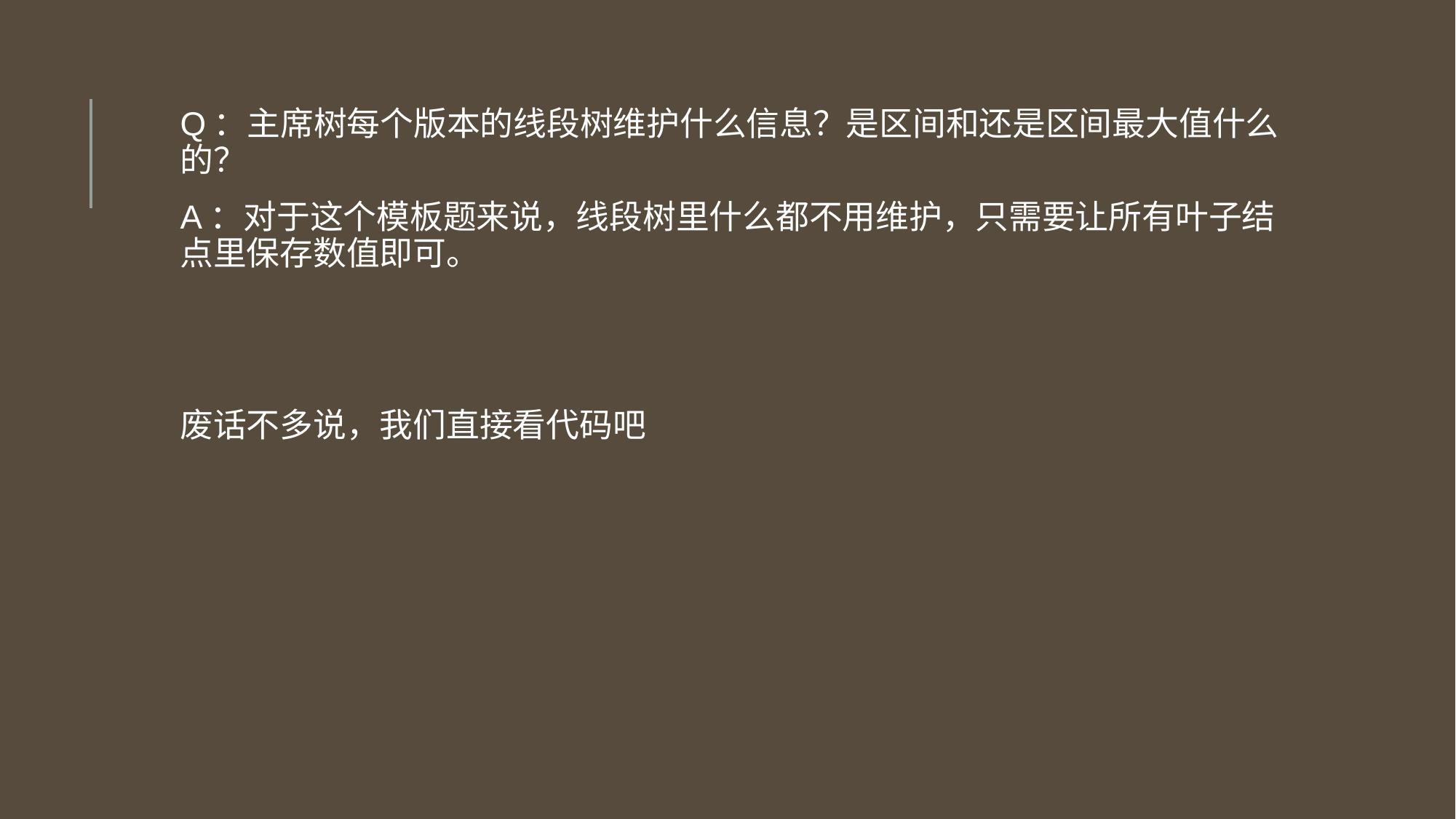

Q：主席树每个版本的线段树维护什么信息？是区间和还是区间最大值什么的？
A：对于这个模板题来说，线段树里什么都不用维护，只需要让所有叶子结点里保存数值即可。

废话不多说，我们直接看代码吧